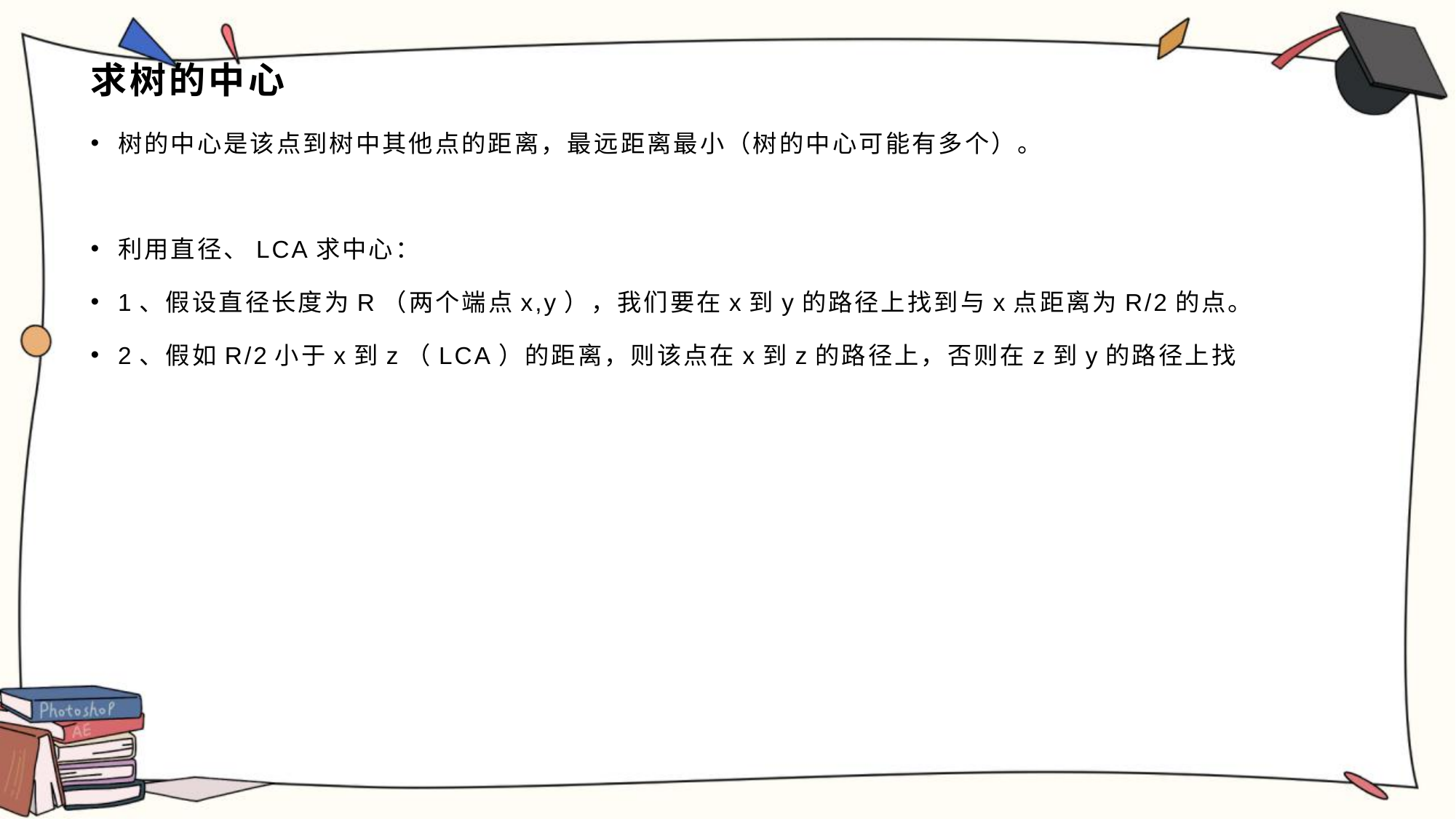

# 求树的中心
树的中心是该点到树中其他点的距离，最远距离最小（树的中心可能有多个）。

利用直径、LCA求中心：
1、假设直径长度为R（两个端点x,y），我们要在x到y的路径上找到与x点距离为R/2的点。
2、假如R/2小于x到z（LCA）的距离，则该点在x到z的路径上，否则在z到y的路径上找